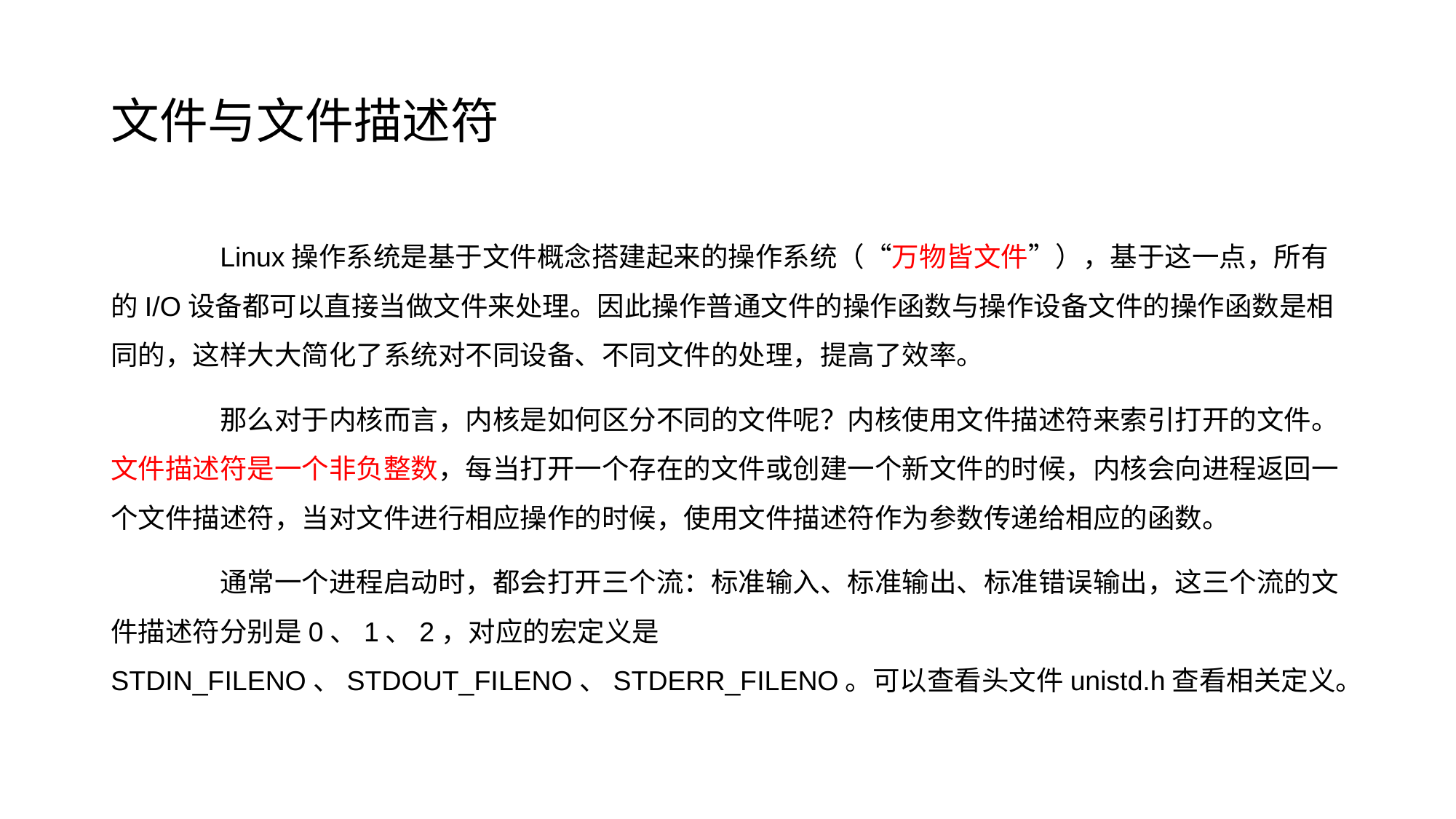

# 文件与文件描述符
	Linux操作系统是基于文件概念搭建起来的操作系统（“万物皆文件”），基于这一点，所有的I/O设备都可以直接当做文件来处理。因此操作普通文件的操作函数与操作设备文件的操作函数是相同的，这样大大简化了系统对不同设备、不同文件的处理，提高了效率。
	那么对于内核而言，内核是如何区分不同的文件呢？内核使用文件描述符来索引打开的文件。文件描述符是一个非负整数，每当打开一个存在的文件或创建一个新文件的时候，内核会向进程返回一个文件描述符，当对文件进行相应操作的时候，使用文件描述符作为参数传递给相应的函数。
	通常一个进程启动时，都会打开三个流：标准输入、标准输出、标准错误输出，这三个流的文件描述符分别是0、1、2，对应的宏定义是STDIN_FILENO、STDOUT_FILENO、STDERR_FILENO。可以查看头文件unistd.h查看相关定义。